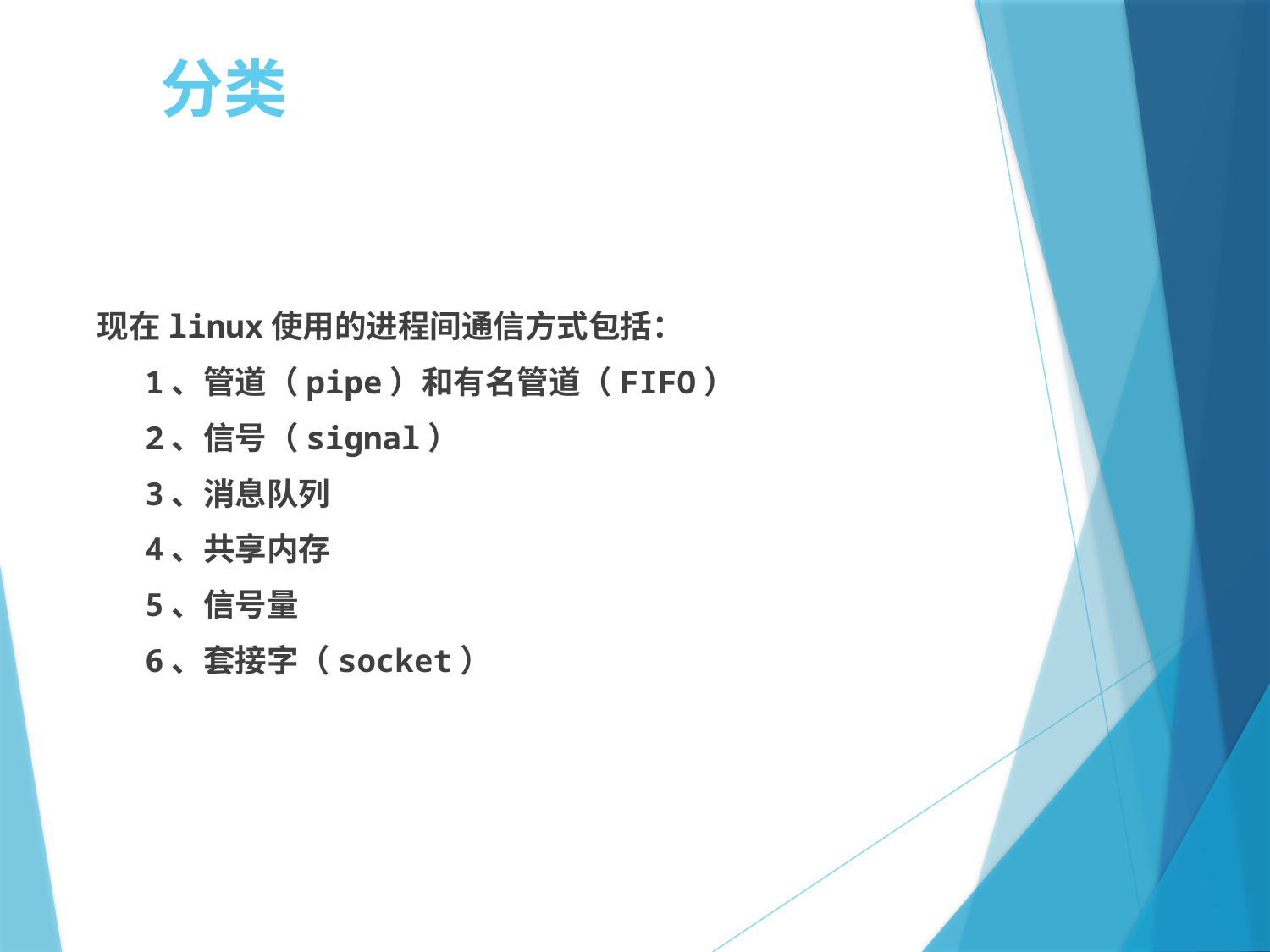

# 分类
现在linux使用的进程间通信方式包括：
	1、管道（pipe）和有名管道（FIFO）
	2、信号（signal）
	3、消息队列
	4、共享内存
	5、信号量
	6、套接字（socket）